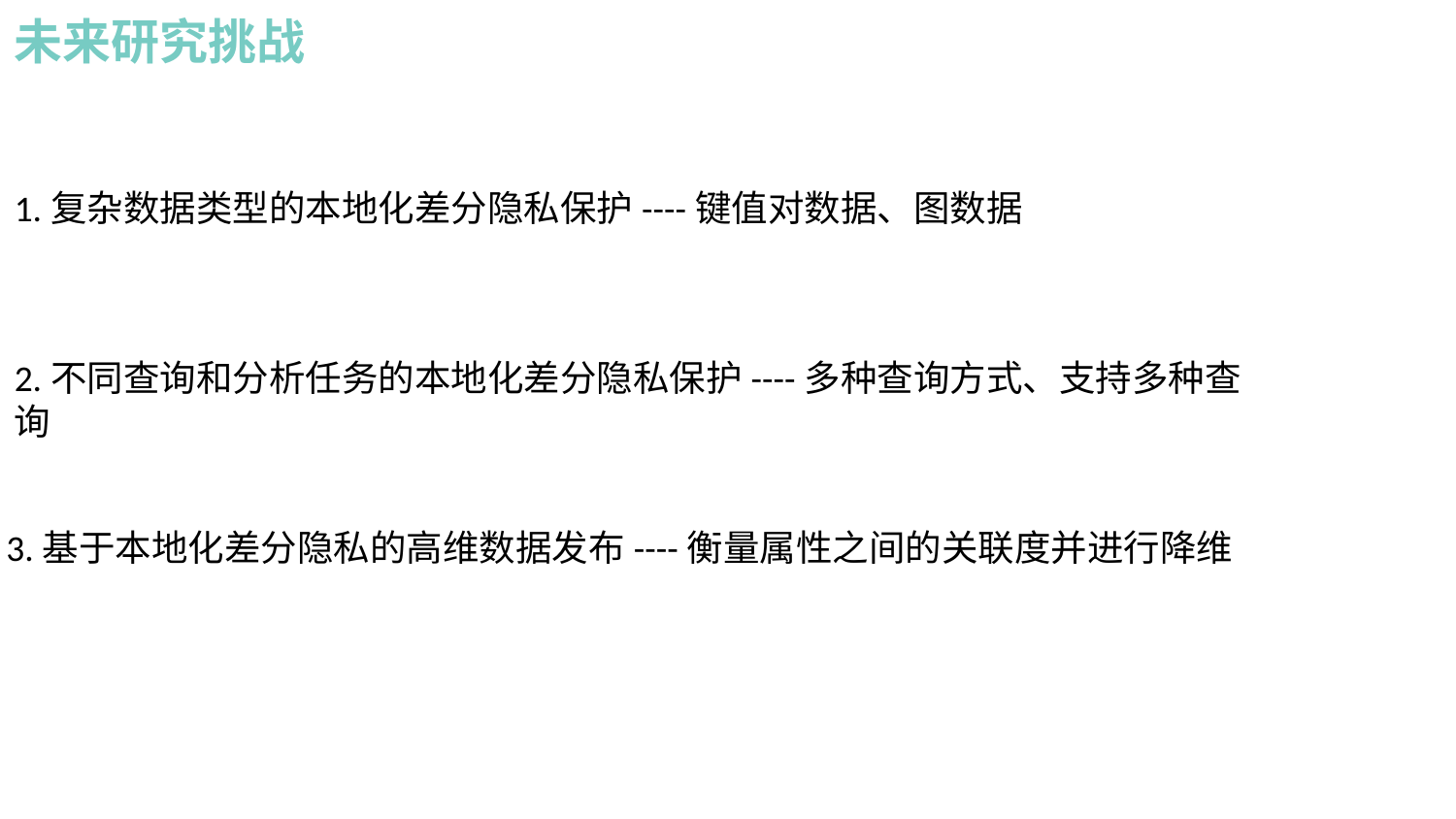

未来研究挑战
1.复杂数据类型的本地化差分隐私保护----键值对数据、图数据
2.不同查询和分析任务的本地化差分隐私保护----多种查询方式、支持多种查询
3.基于本地化差分隐私的高维数据发布----衡量属性之间的关联度并进行降维